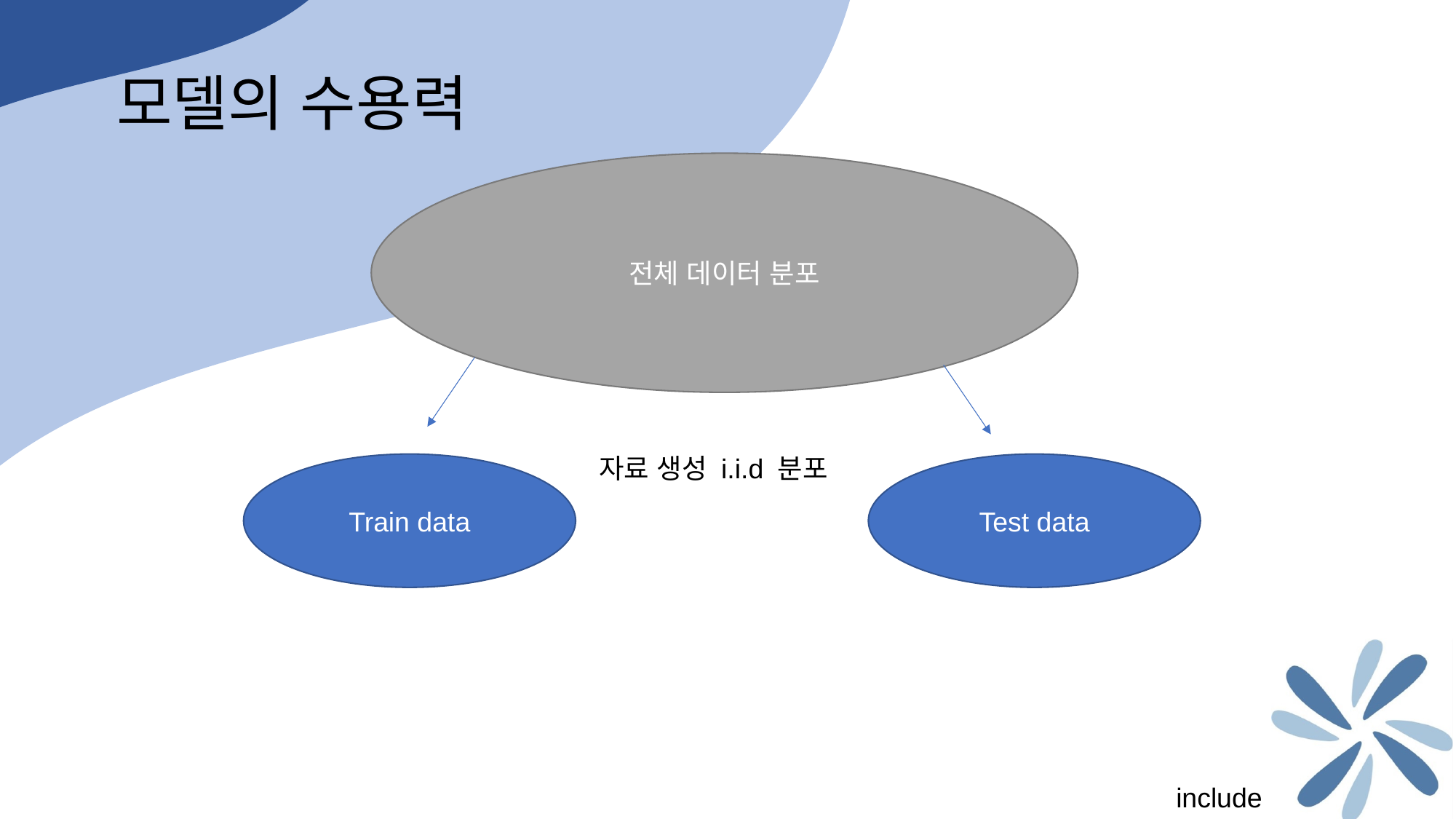

모델의 수용력
전체 데이터 분포
 자료 생성 i.i.d 분포
Train data
Test data